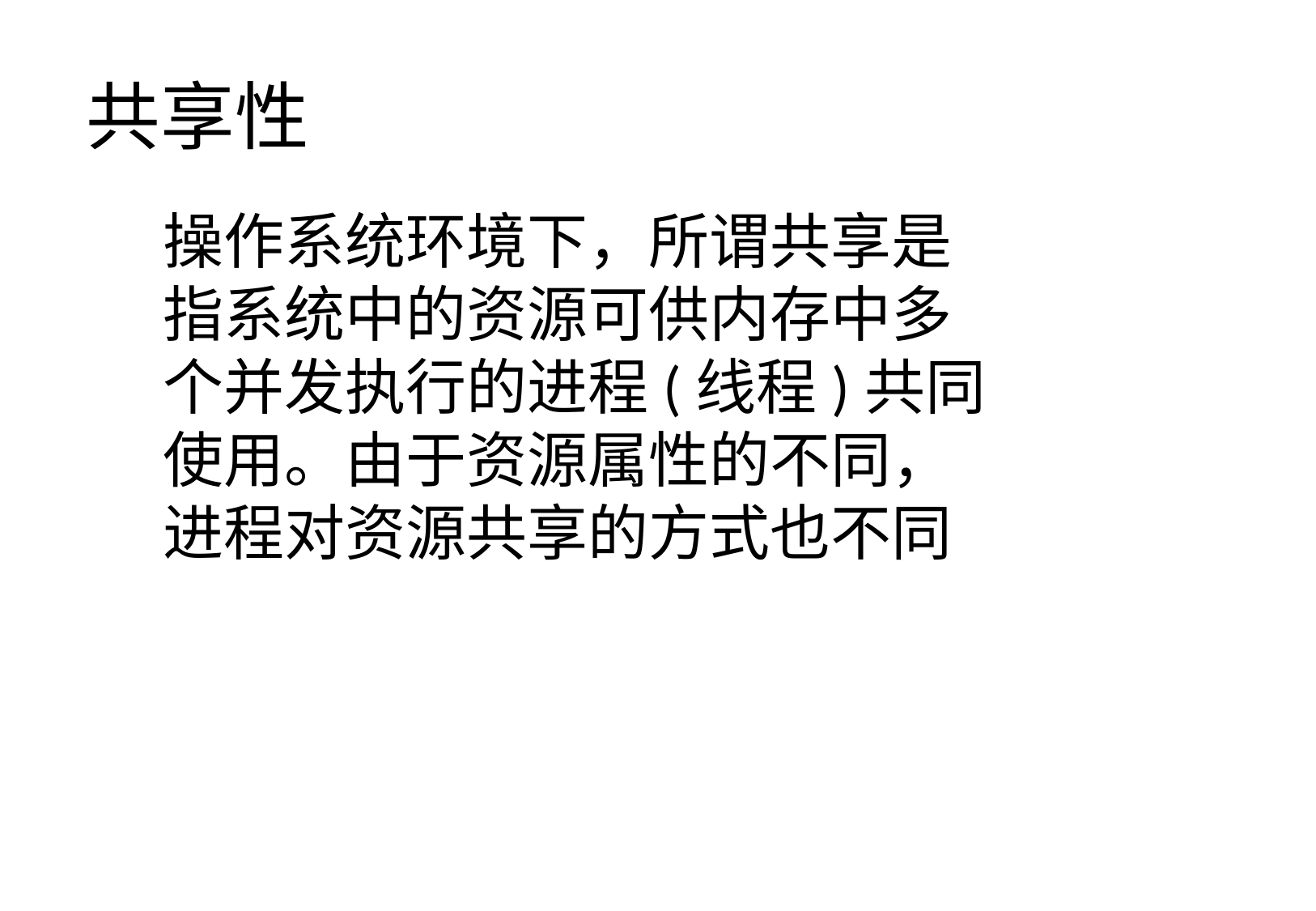

共享性
操作系统环境下，所谓共享是指系统中的资源可供内存中多个并发执行的进程(线程)共同使用。由于资源属性的不同，进程对资源共享的方式也不同